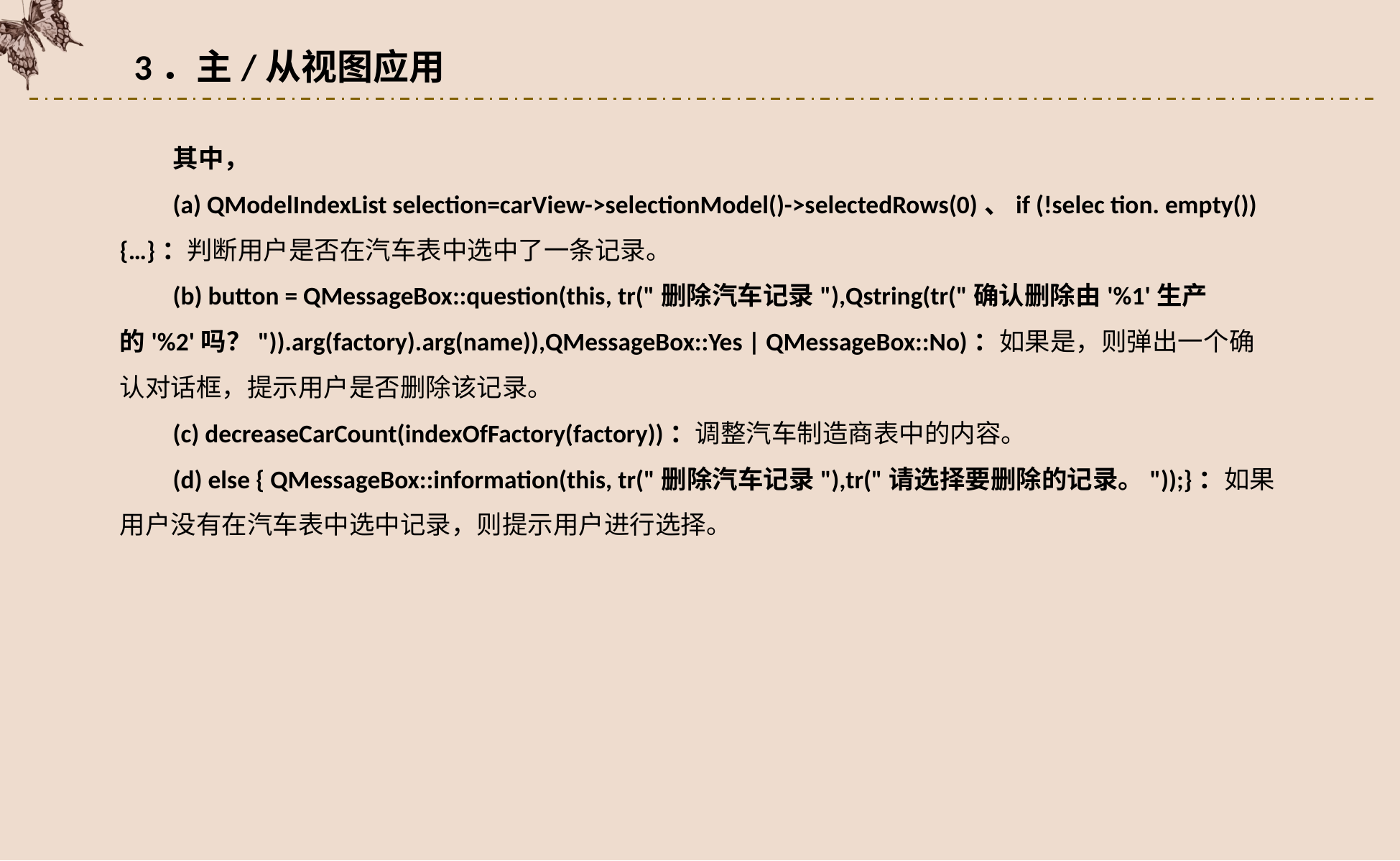

3．主/从视图应用
其中，
(a) QModelIndexList selection=carView->selectionModel()->selectedRows(0)、if (!selec tion. empty()) {…}：判断用户是否在汽车表中选中了一条记录。
(b) button = QMessageBox::question(this, tr("删除汽车记录"),Qstring(tr("确认删除由'%1'生产的'%2'吗？")).arg(factory).arg(name)),QMessageBox::Yes | QMessageBox::No)：如果是，则弹出一个确认对话框，提示用户是否删除该记录。
(c) decreaseCarCount(indexOfFactory(factory))：调整汽车制造商表中的内容。
(d) else { QMessageBox::information(this, tr("删除汽车记录"),tr("请选择要删除的记录。"));}：如果用户没有在汽车表中选中记录，则提示用户进行选择。